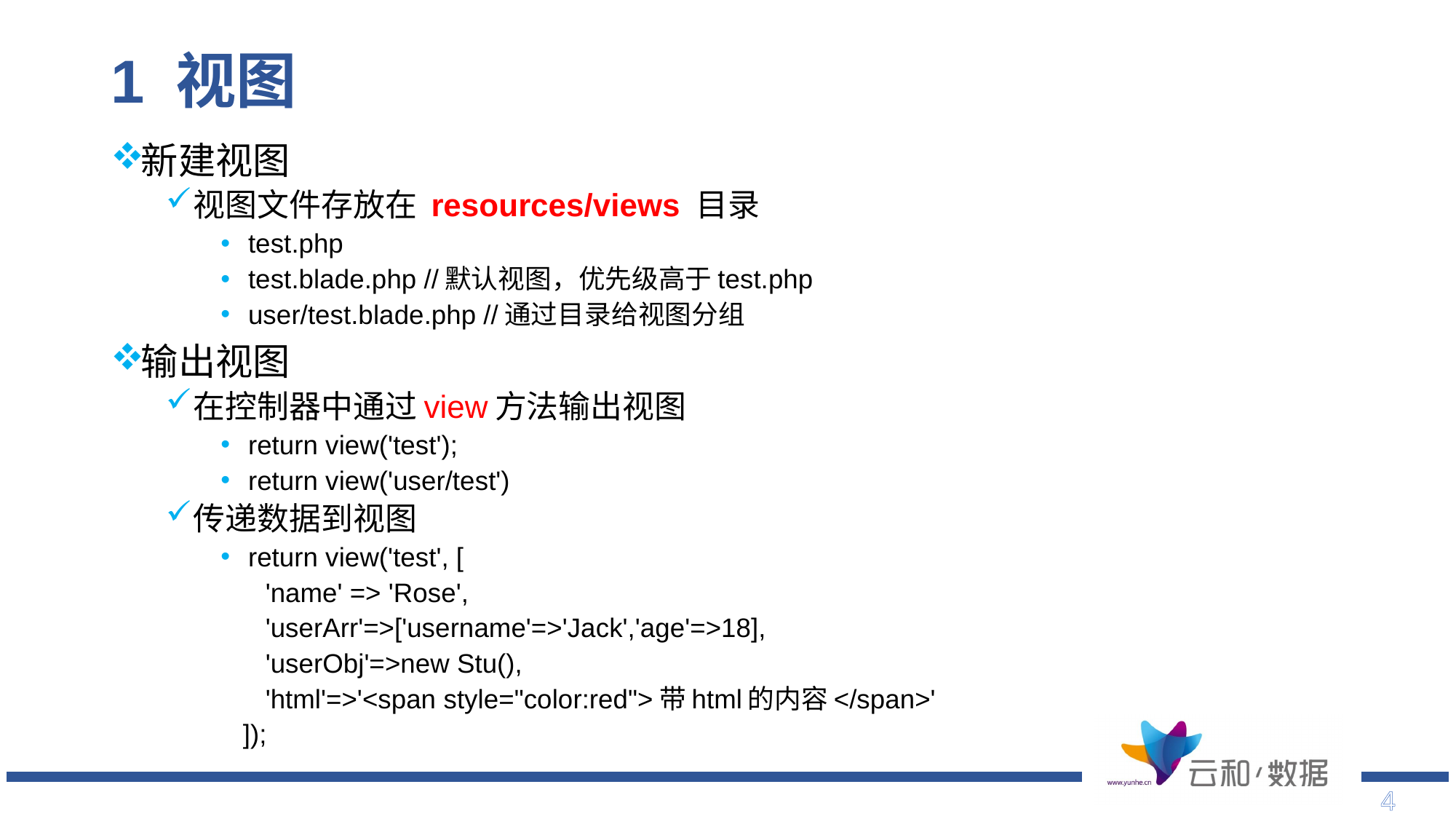

# 1 视图
新建视图
视图文件存放在 resources/views 目录
test.php
test.blade.php //默认视图，优先级高于test.php
user/test.blade.php //通过目录给视图分组
输出视图
在控制器中通过view方法输出视图
return view('test');
return view('user/test')
传递数据到视图
return view('test', [
      'name' => 'Rose',
      'userArr'=>['username'=>'Jack','age'=>18],
      'userObj'=>new Stu(),
      'html'=>'<span style="color:red">带html的内容</span>'
   ]);